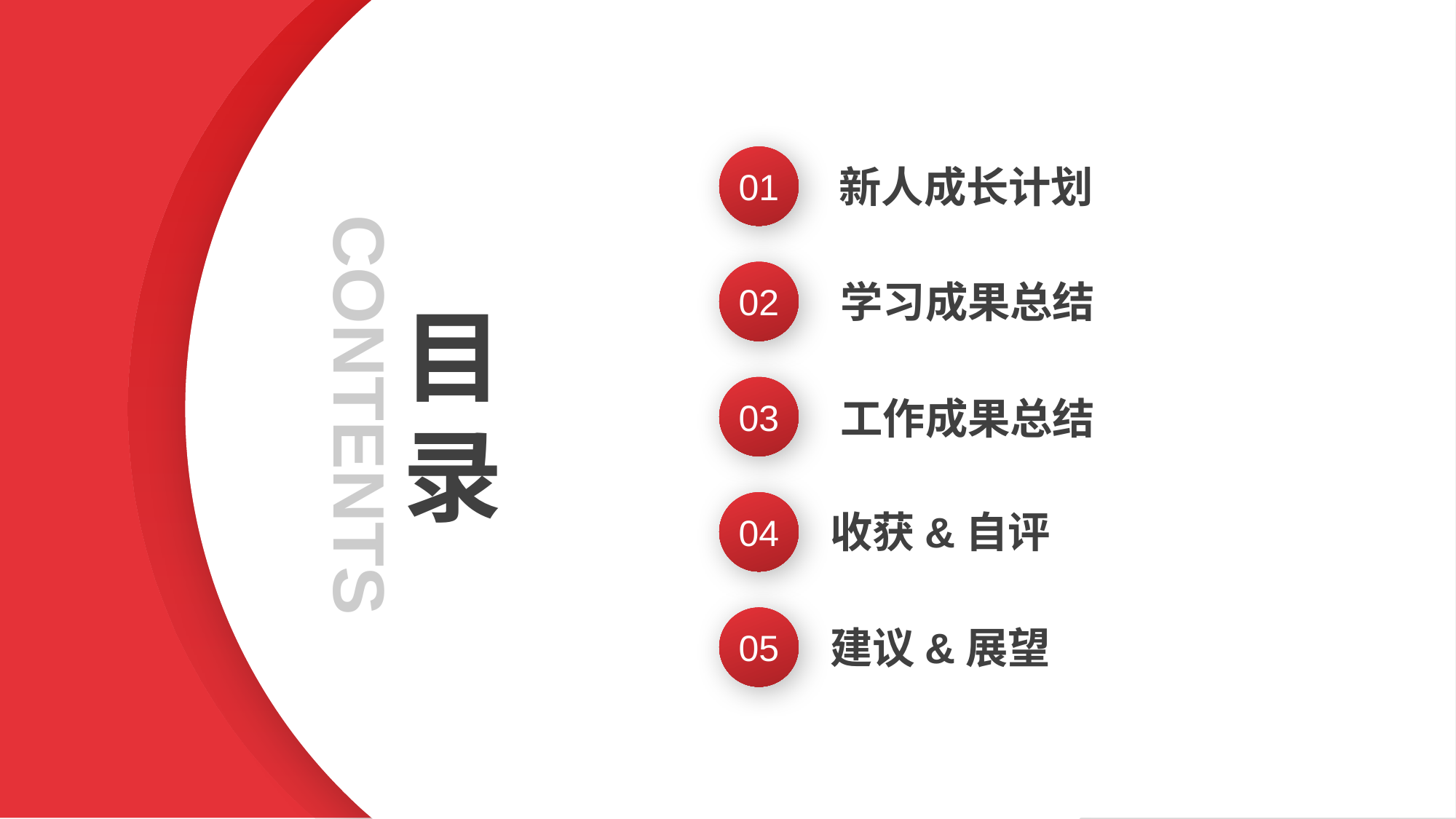

01
新人成长计划
02
学习成果总结
目录
CONTENTS
03
工作成果总结
04
收获&自评
05
建议&展望